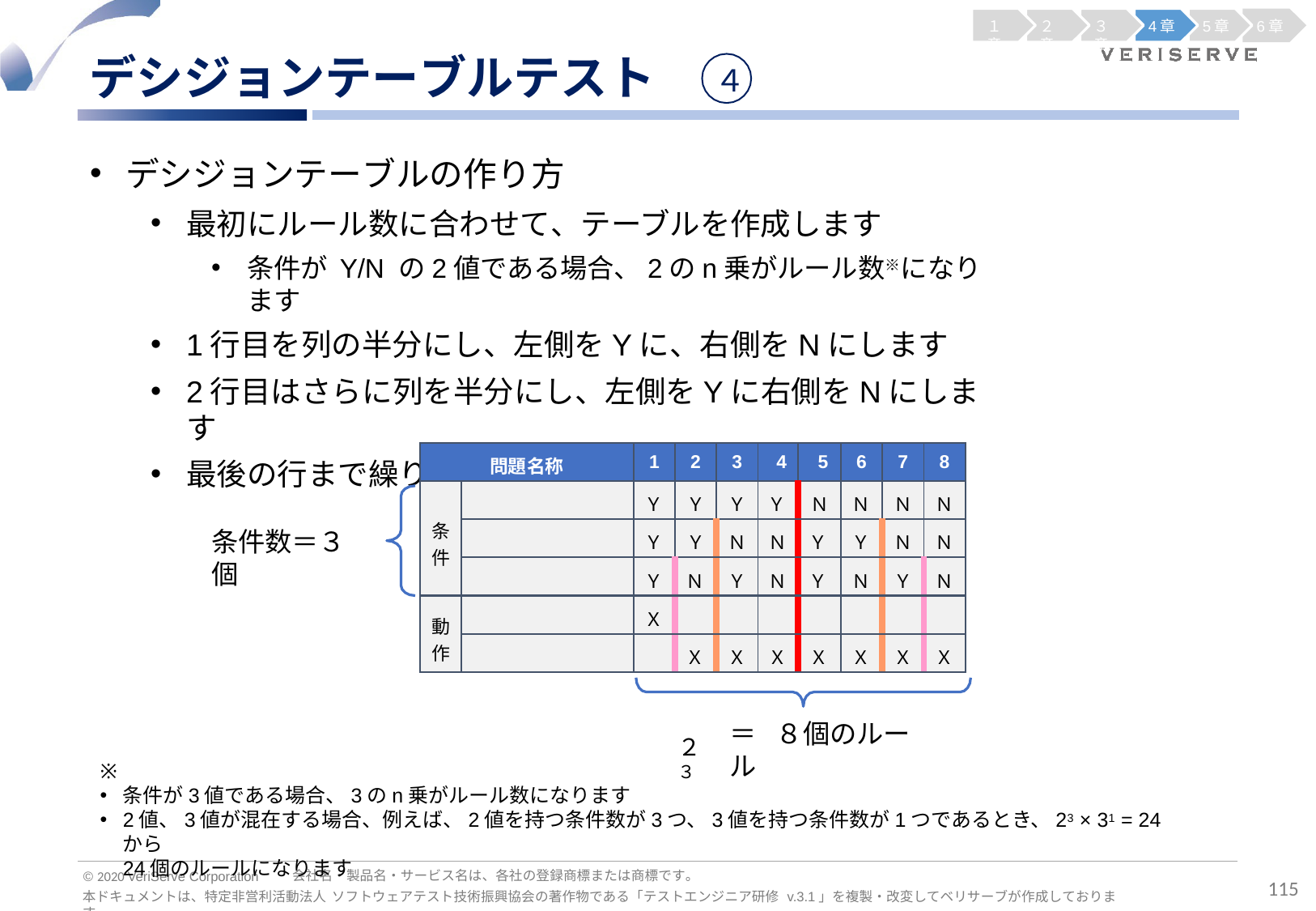

１章
２章
３章
4章
5章
6章
デシジョンテーブルテスト

デシジョンテーブルの作り方

４
最初にルール数に合わせて、テーブルを作成します
条件が Y/N の2値である場合、2のn乗がルール数※になります
1行目を列の半分にし、左側をYに、右側をNにします
2行目はさらに列を半分にし、左側をYに右側をNにします
最後の行まで繰り返します
| 問題名称 |  | 1 | 2 | 3 | 4 | 5 | 6 | 7 | 8 |
| --- | --- | --- | --- | --- | --- | --- | --- | --- | --- |
| 条 件 |  | Ｙ | Ｙ | Ｙ | Ｙ | Ｎ | Ｎ | Ｎ | Ｎ |
|  |  | Ｙ | Ｙ | Ｎ | Ｎ | Ｙ | Ｙ | Ｎ | Ｎ |
|  |  | Ｙ | Ｎ | Ｙ | Ｎ | Ｙ | Ｎ | Ｙ | Ｎ |
| 動 作 |  | Ｘ |  |  |  |  |  |  |  |
|  |  |  | Ｘ | Ｘ | Ｘ | Ｘ | Ｘ | Ｘ | Ｘ |

条件数＝３個

２３
＝	８個のルール
※
条件が3値である場合、3のn乗がルール数になります
2値、3値が混在する場合、例えば、2値を持つ条件数が3つ、3値を持つ条件数が1つであるとき、23 × 31 = 24 から
24個のルールになります
会社名・製品名・サービス名は、各社の登録商標または商標です。
© 2020 VeriServe Corporation
115
本ドキュメントは、特定非営利活動法人 ソフトウェアテスト技術振興協会の著作物である「テストエンジニア研修 v.3.1」を複製・改変してベリサーブが作成しております。